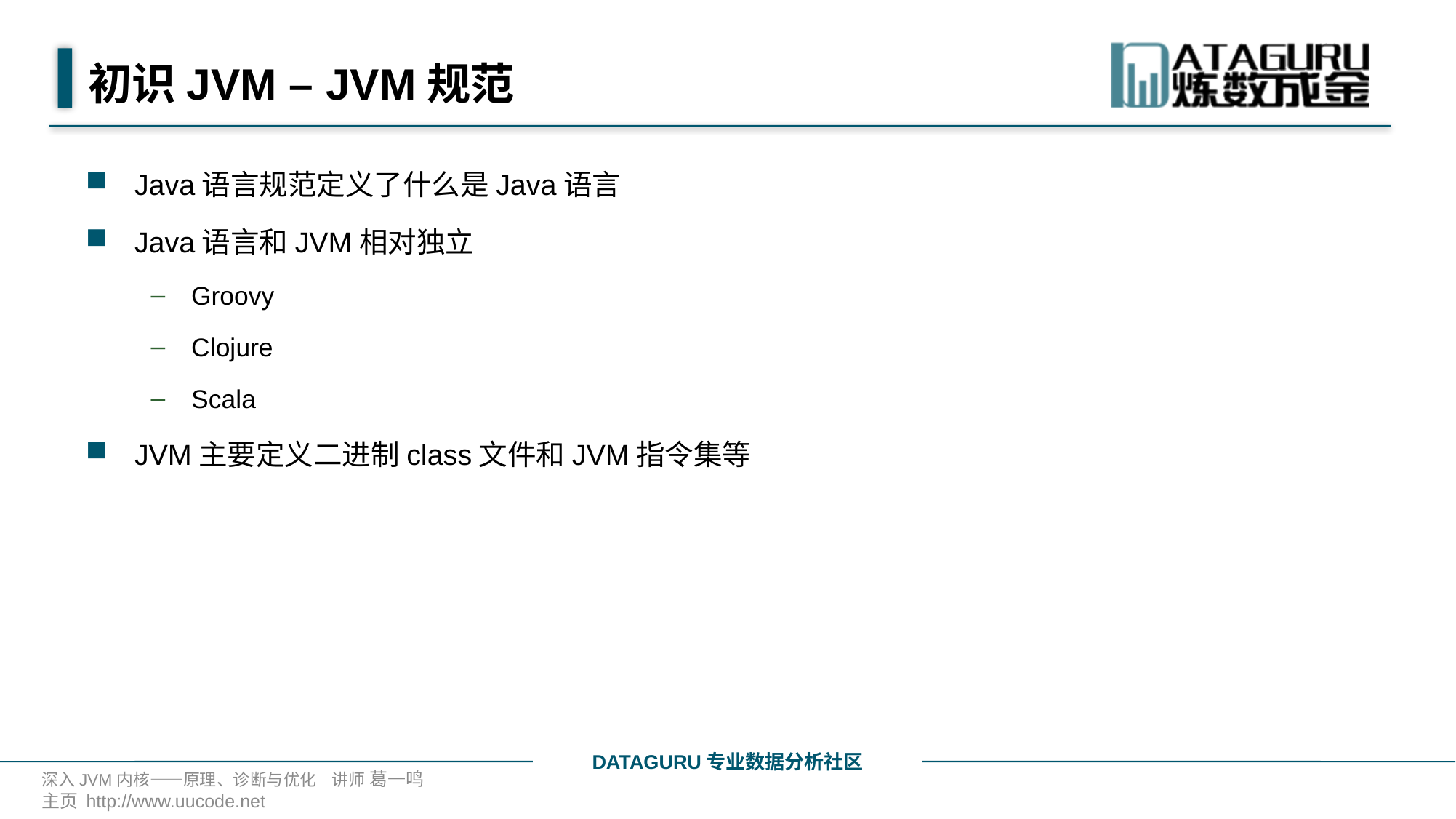

# 初识JVM – JVM规范
Java语言规范定义了什么是Java语言
Java语言和JVM相对独立
Groovy
Clojure
Scala
JVM主要定义二进制class文件和JVM指令集等